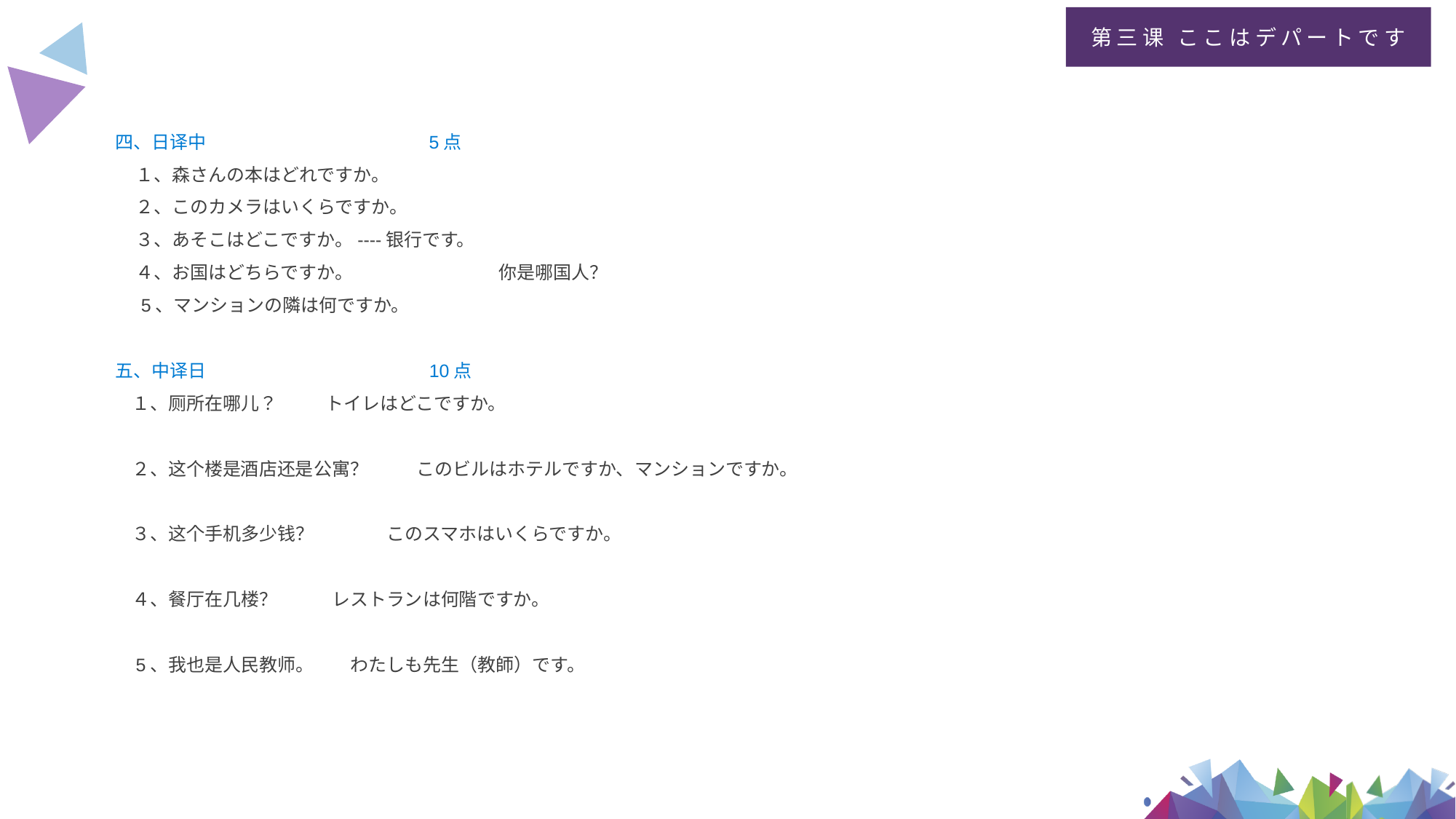

第三课 ここはデパートです
四、日译中　　　　　　　　　　　　5点
    １、森さんの本はどれですか。
    ２、このカメラはいくらですか。
    ３、あそこはどこですか。----银行です。
    ４、お国はどちらですか。　　　　　　　　你是哪国人？
     5、マンションの隣は何ですか。

五、中译日　　　　　　　　　　　　10点
   １、厕所在哪儿？            トイレはどこですか。

   ２、这个楼是酒店还是公寓？   　　このビルはホテルですか、マンションですか。

   ３、这个手机多少钱？　　　　このスマホはいくらですか。

   ４、餐厅在几楼？　　　レストランは何階ですか。

    5、我也是人民教师。　　わたしも先生（教師）です。